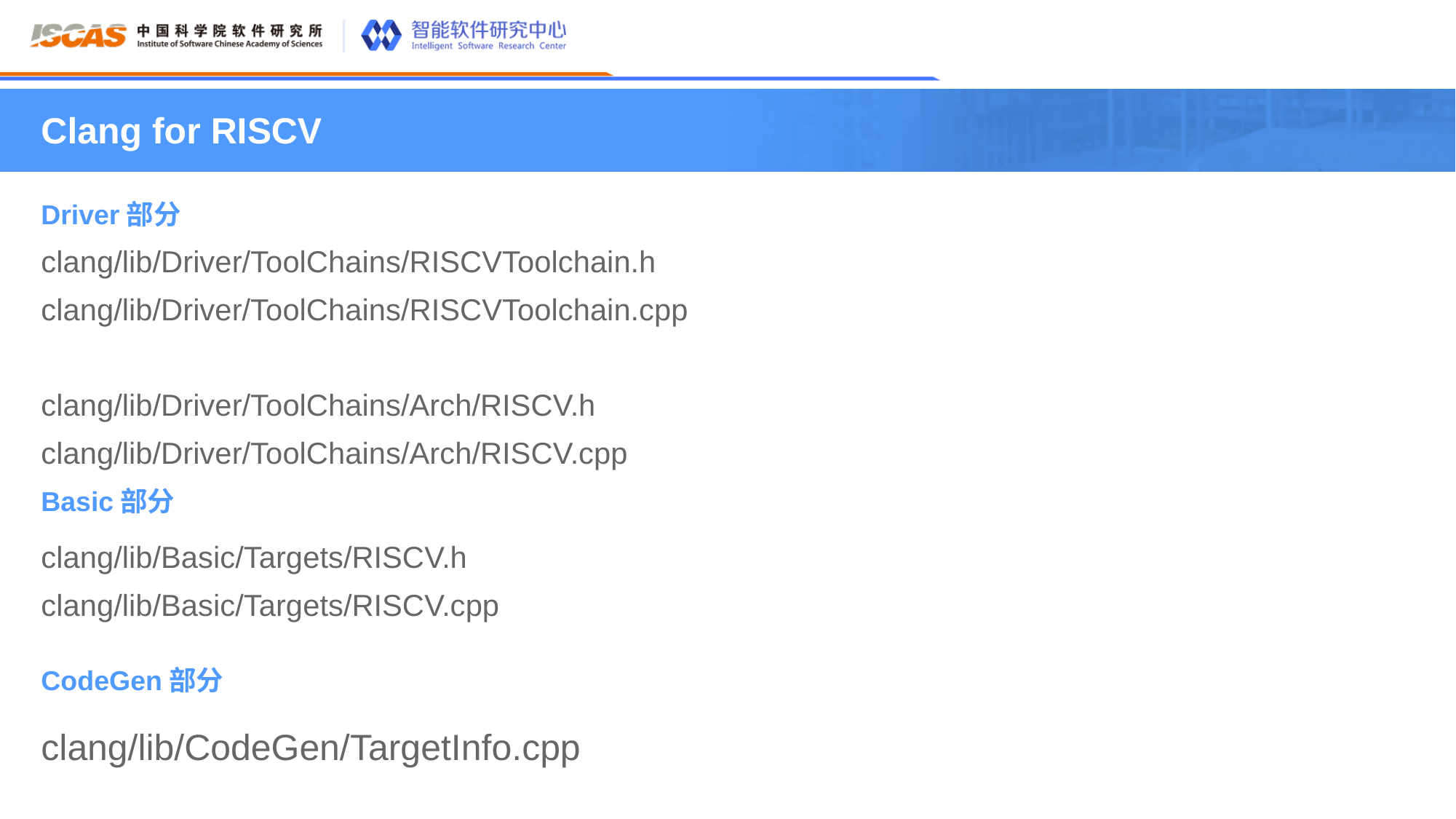

Clang for RISCV
Driver部分
clang/lib/Driver/ToolChains/RISCVToolchain.h
clang/lib/Driver/ToolChains/RISCVToolchain.cpp

clang/lib/Driver/ToolChains/Arch/RISCV.h
clang/lib/Driver/ToolChains/Arch/RISCV.cpp
Basic部分
clang/lib/Basic/Targets/RISCV.h
clang/lib/Basic/Targets/RISCV.cpp

CodeGen部分
clang/lib/CodeGen/TargetInfo.cpp